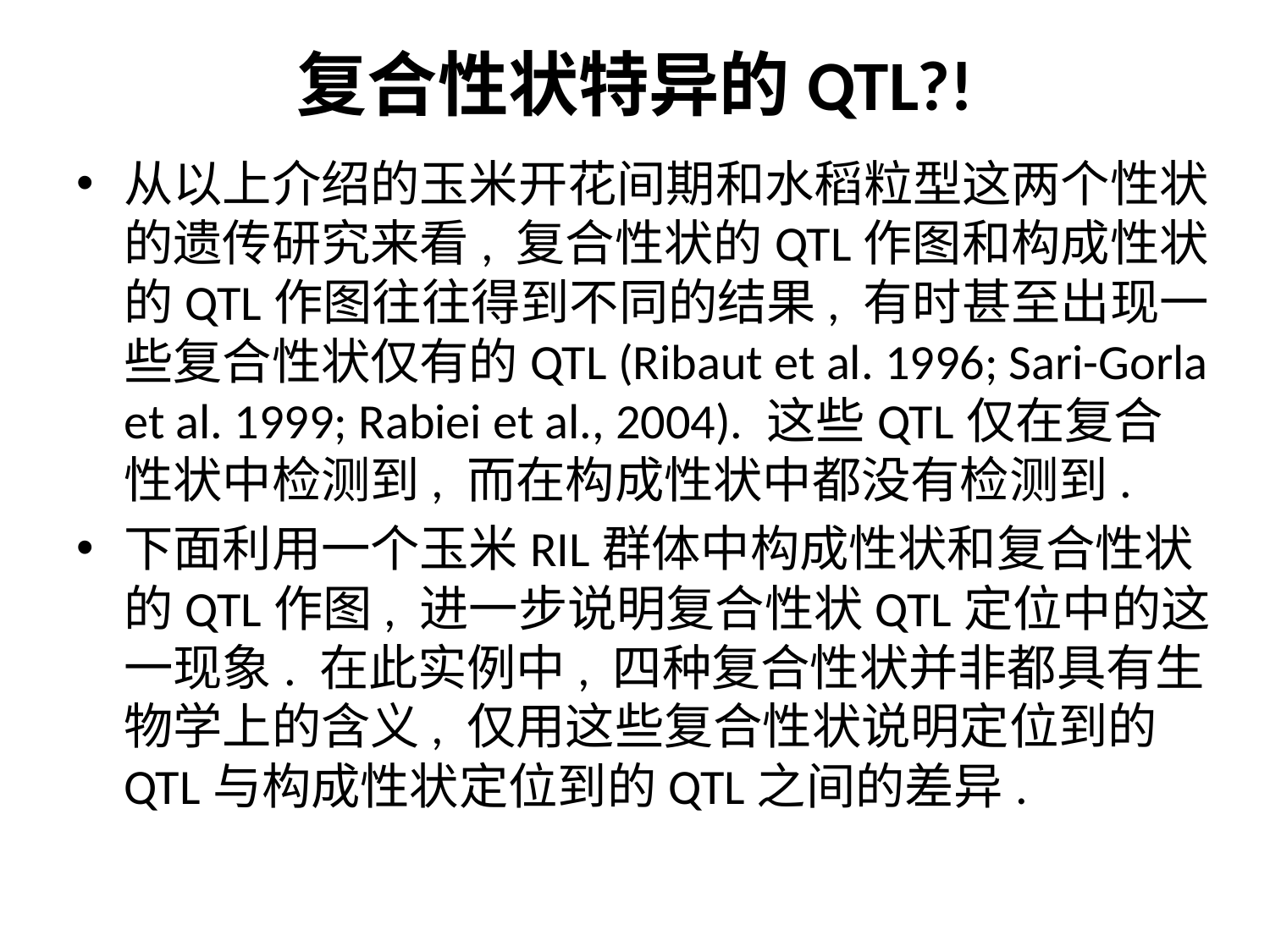

# 复合性状特异的QTL?!
从以上介绍的玉米开花间期和水稻粒型这两个性状的遗传研究来看, 复合性状的QTL作图和构成性状的QTL作图往往得到不同的结果, 有时甚至出现一些复合性状仅有的QTL (Ribaut et al. 1996; Sari-Gorla et al. 1999; Rabiei et al., 2004). 这些QTL仅在复合性状中检测到, 而在构成性状中都没有检测到.
下面利用一个玉米RIL群体中构成性状和复合性状的QTL作图, 进一步说明复合性状QTL定位中的这一现象. 在此实例中, 四种复合性状并非都具有生物学上的含义, 仅用这些复合性状说明定位到的QTL与构成性状定位到的QTL之间的差异.